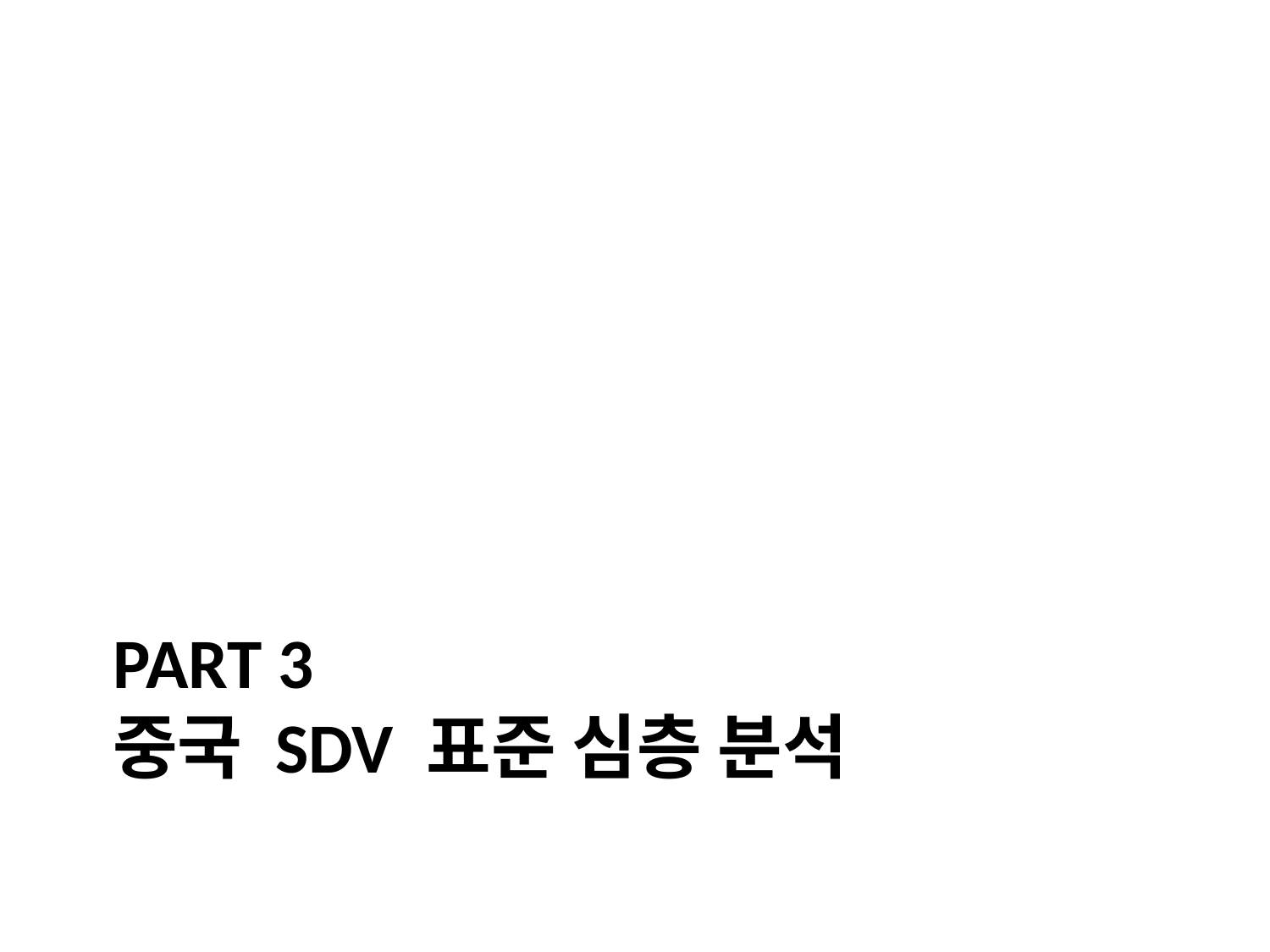

# PART 3
중국 SDV 표준 심층 분석